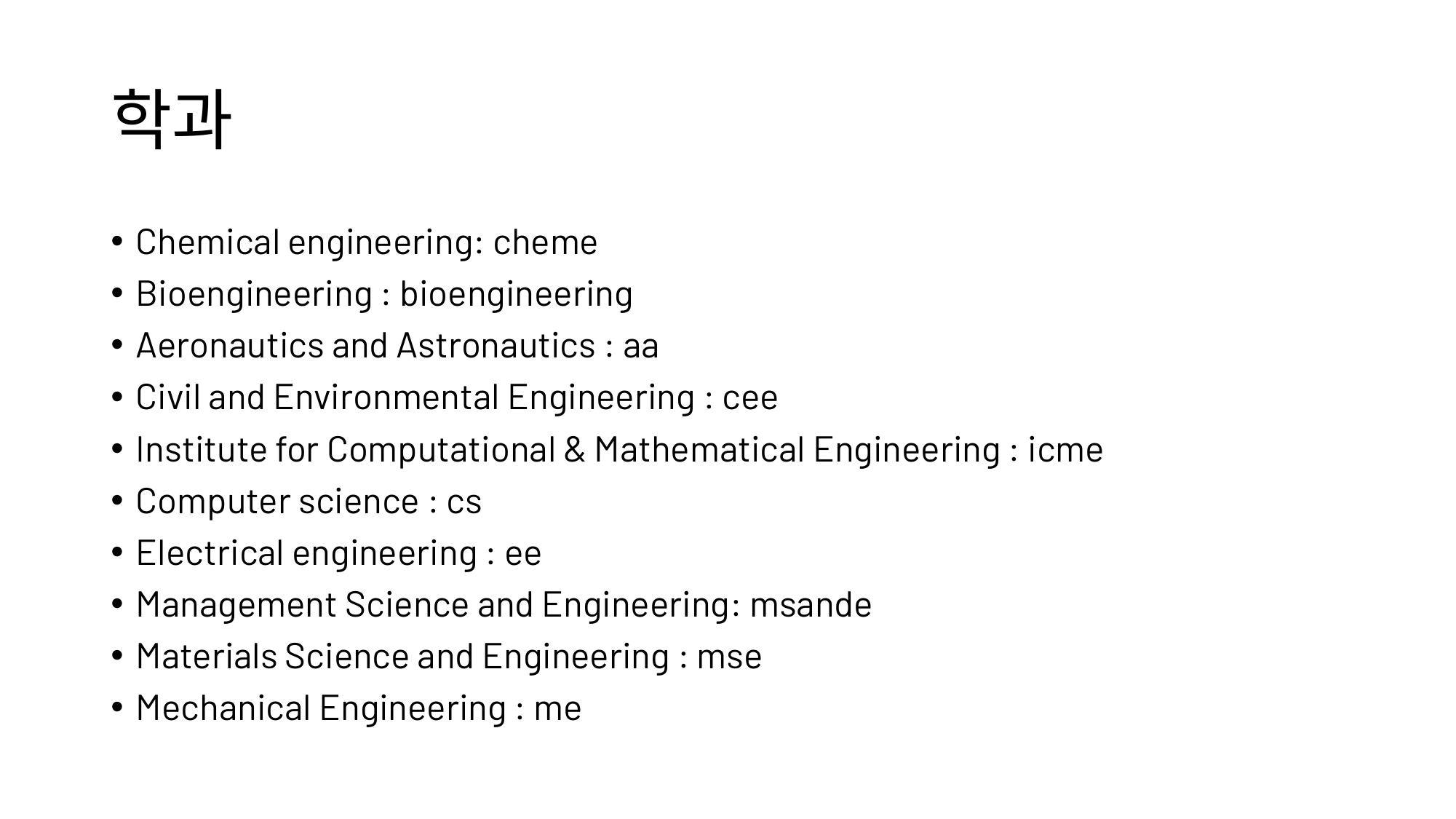

# 학과
Chemical engineering: cheme
Bioengineering : bioengineering
Aeronautics and Astronautics : aa
Civil and Environmental Engineering : cee
Institute for Computational & Mathematical Engineering : icme
Computer science : cs
Electrical engineering : ee
Management Science and Engineering: msande
Materials Science and Engineering : mse
Mechanical Engineering : me